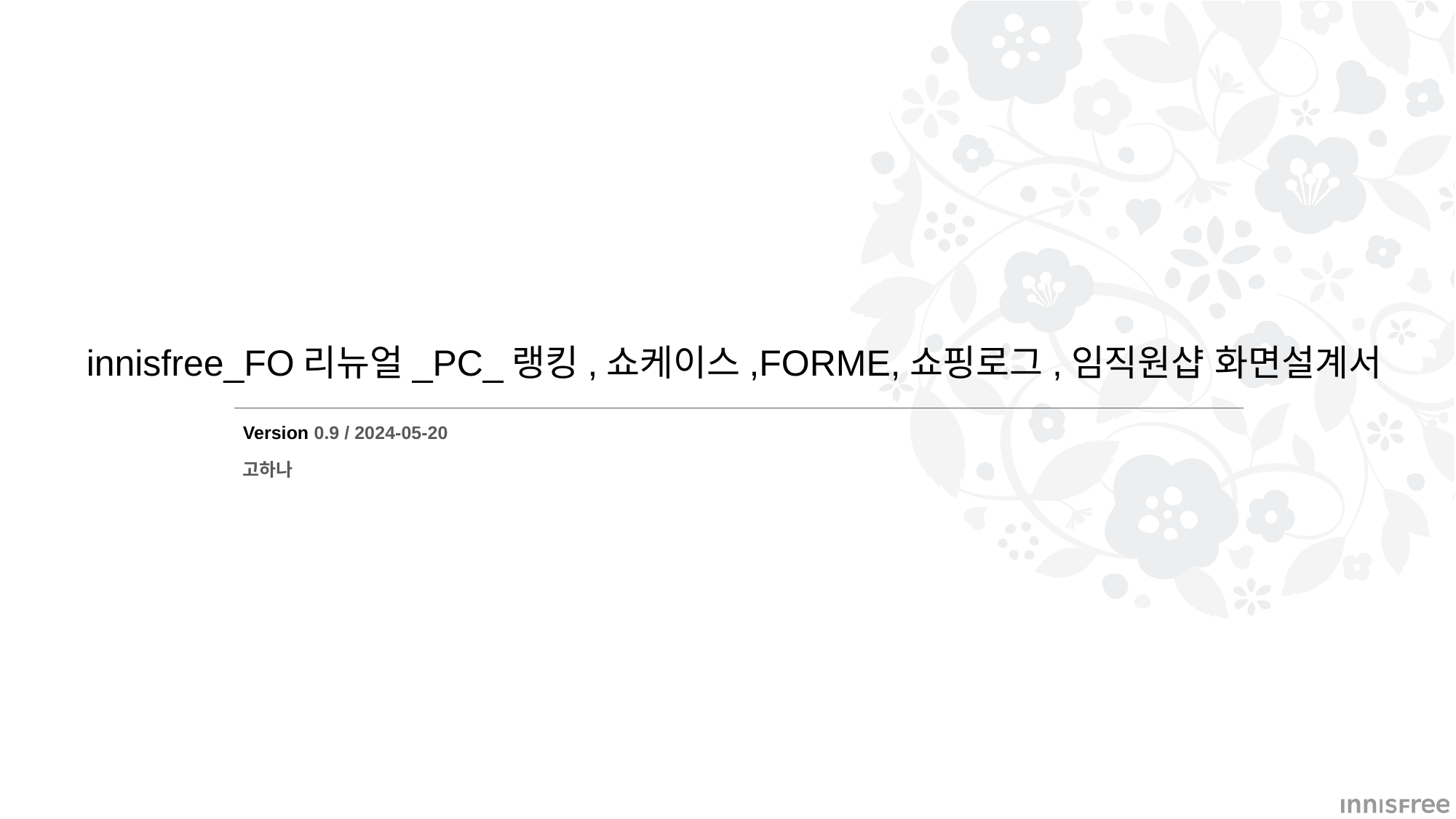

innisfree_FO리뉴얼_PC_랭킹,쇼케이스,FORME,쇼핑로그,임직원샵 화면설계서
Version 0.9 / 2024-05-20
고하나